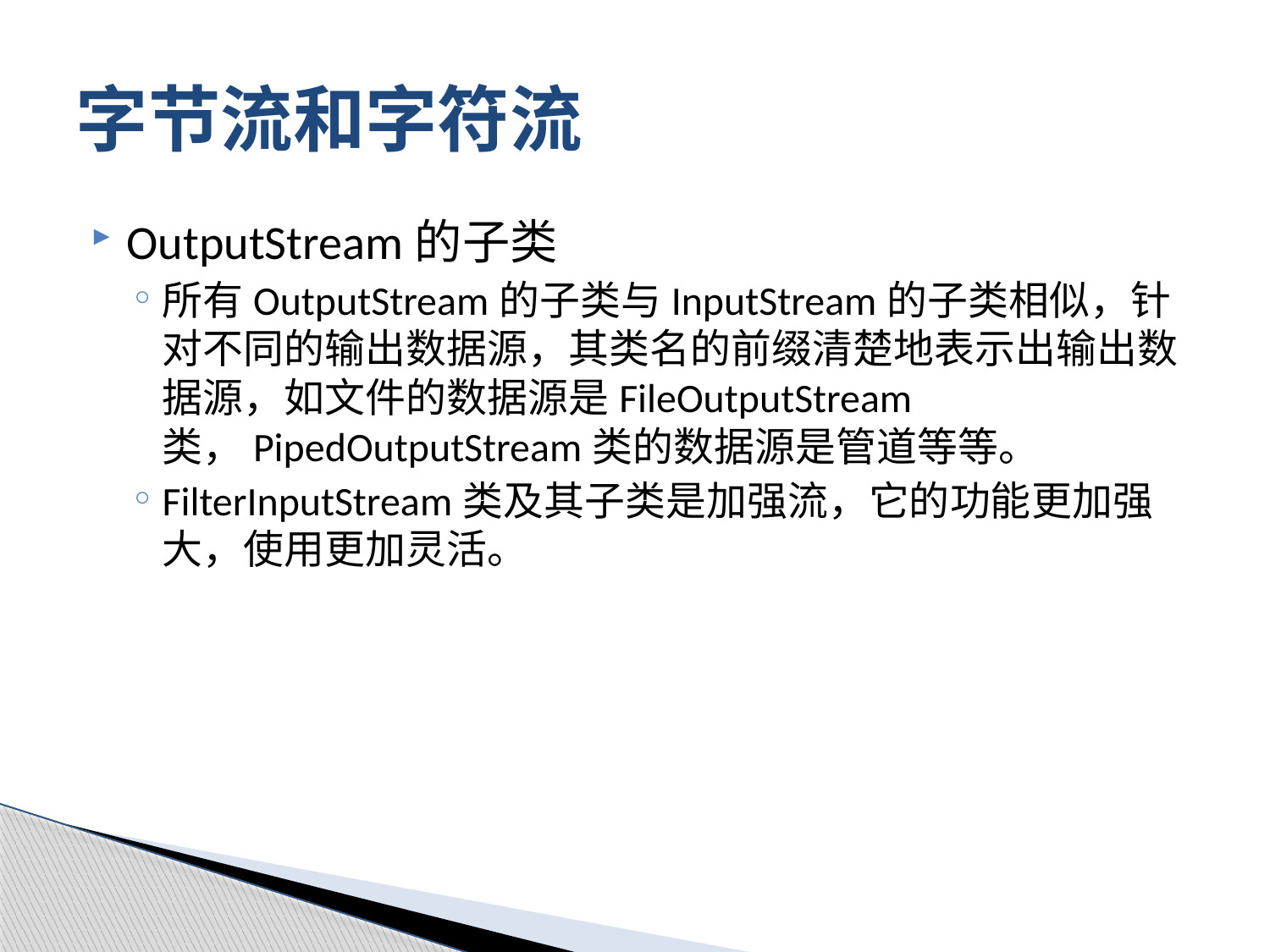

# 字节流和字符流
OutputStream的子类
所有OutputStream的子类与InputStream的子类相似，针对不同的输出数据源，其类名的前缀清楚地表示出输出数据源，如文件的数据源是FileOutputStream类，PipedOutputStream类的数据源是管道等等。
FilterInputStream类及其子类是加强流，它的功能更加强大，使用更加灵活。